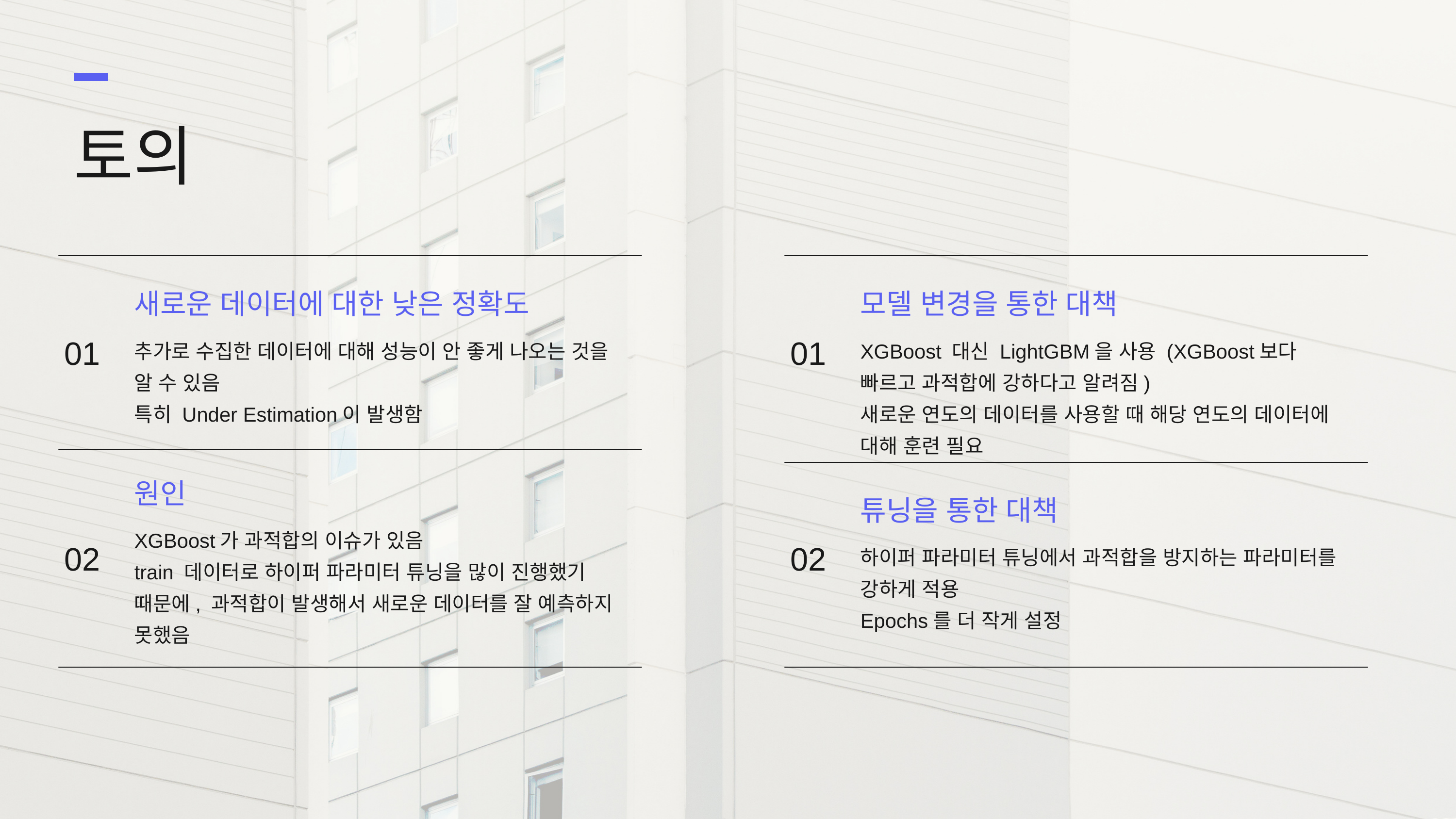

토의
새로운 데이터에 대한 낮은 정확도
추가로 수집한 데이터에 대해 성능이 안 좋게 나오는 것을 알 수 있음
특히 Under Estimation이 발생함
01
원인
XGBoost가 과적합의 이슈가 있음
train 데이터로 하이퍼 파라미터 튜닝을 많이 진행했기 때문에, 과적합이 발생해서 새로운 데이터를 잘 예측하지 못했음
02
모델 변경을 통한 대책
XGBoost 대신 LightGBM을 사용 (XGBoost보다 빠르고 과적합에 강하다고 알려짐)
새로운 연도의 데이터를 사용할 때 해당 연도의 데이터에 대해 훈련 필요
01
튜닝을 통한 대책
하이퍼 파라미터 튜닝에서 과적합을 방지하는 파라미터를 강하게 적용
Epochs를 더 작게 설정
02